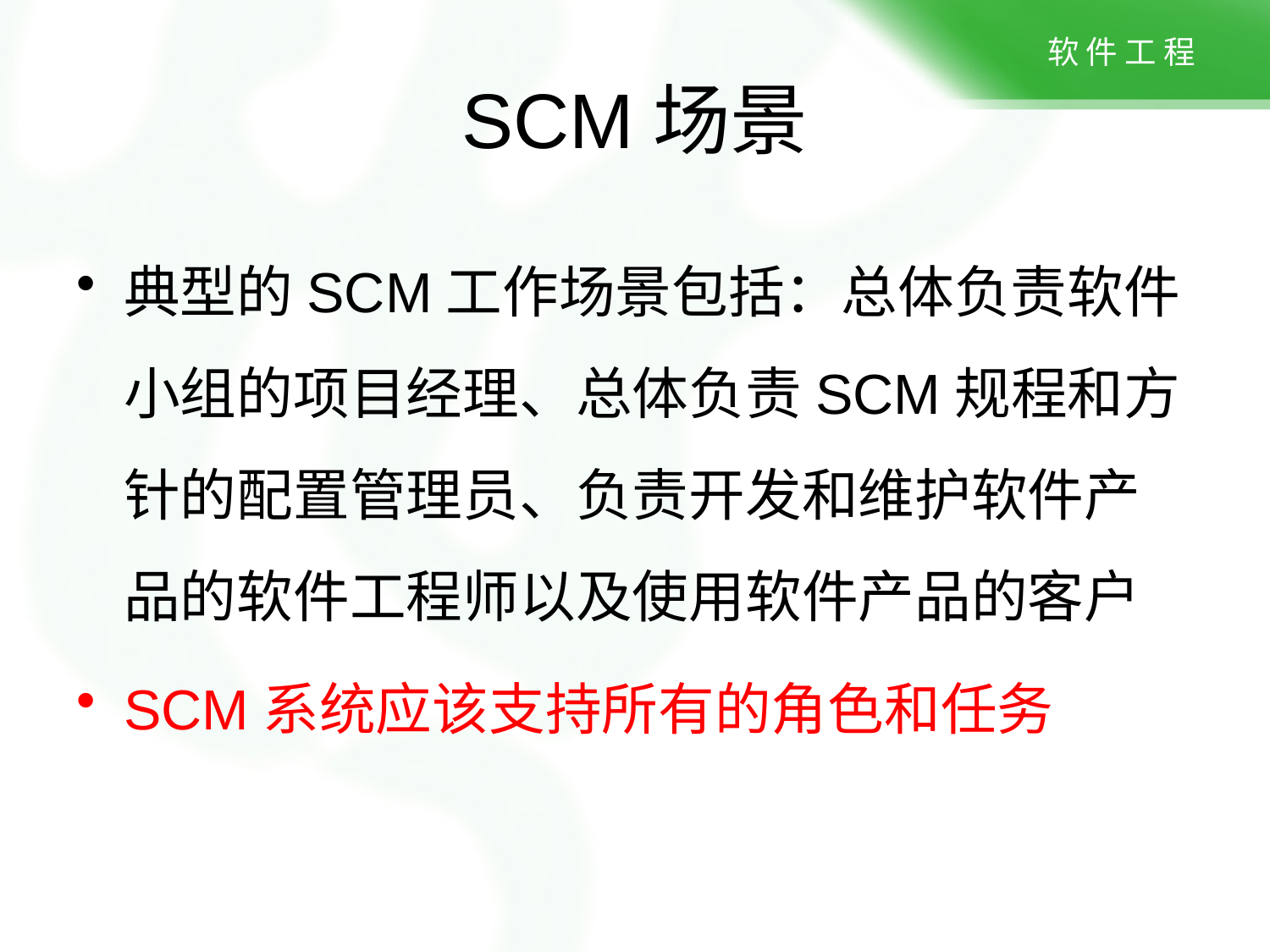

# SCM场景
典型的SCM工作场景包括：总体负责软件小组的项目经理、总体负责SCM规程和方针的配置管理员、负责开发和维护软件产品的软件工程师以及使用软件产品的客户
SCM系统应该支持所有的角色和任务